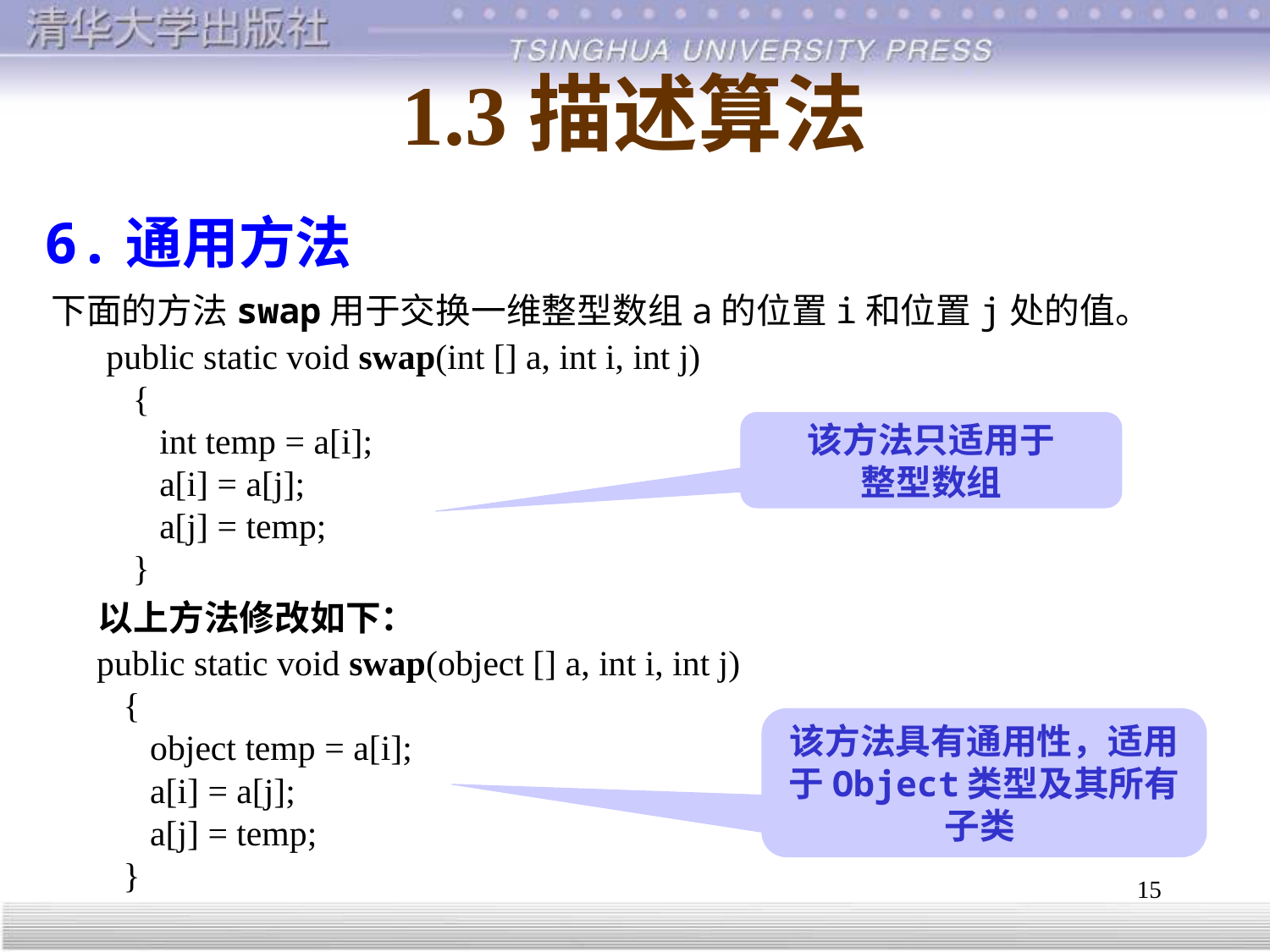

# 1.3	描述算法
6.通用方法

下面的方法swap用于交换一维整型数组a的位置i和位置j处的值。
public static void swap(int [] a, int i, int j)
   {
      int temp = a[i];
      a[i] = a[j];
      a[j] = temp;
   }
该方法只适用于
整型数组
以上方法修改如下：
public static void swap(object [] a, int i, int j)
   {
      object temp = a[i];
      a[i] = a[j];
      a[j] = temp;
   }
该方法具有通用性，适用于Object类型及其所有子类
15